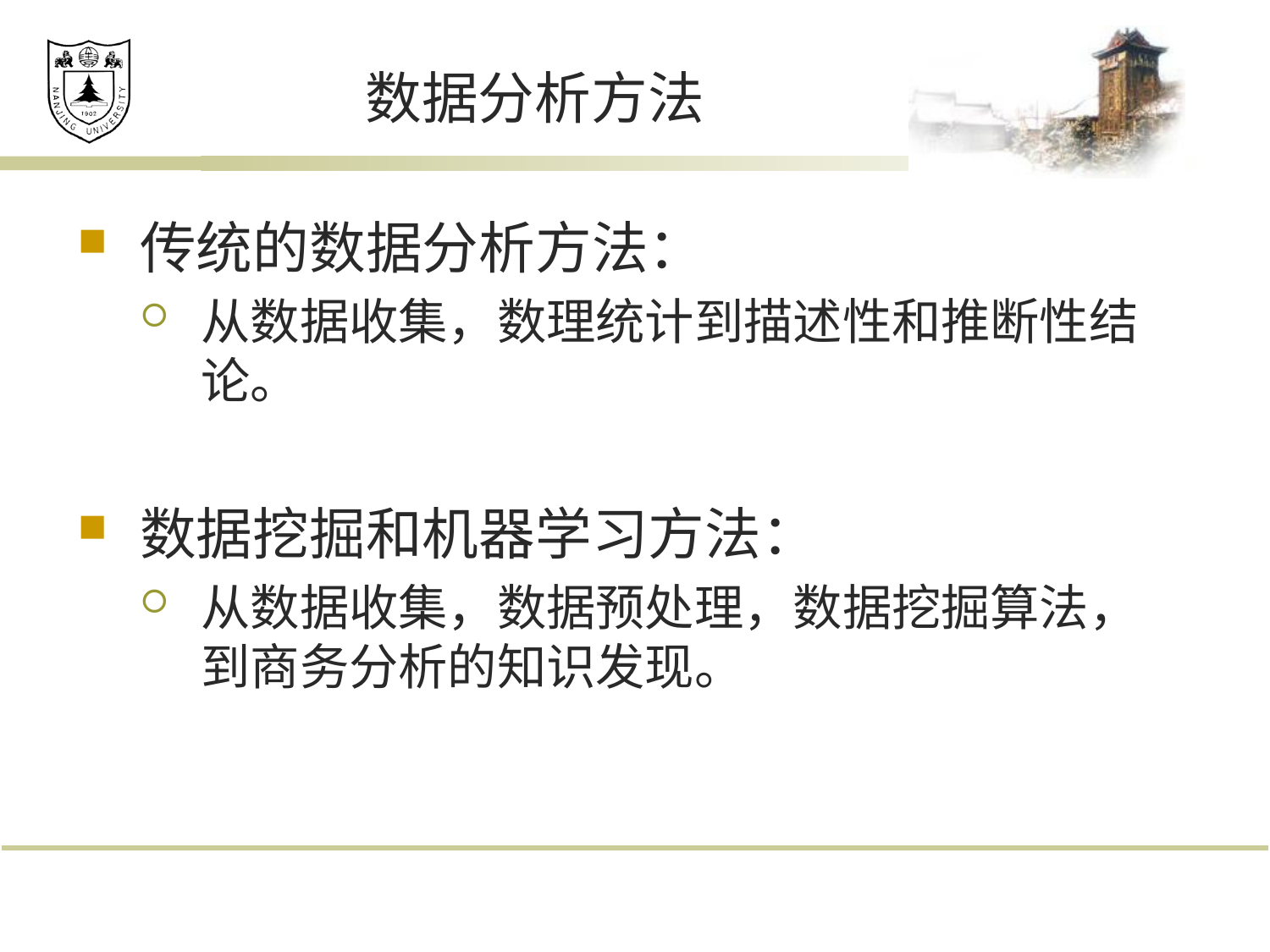

# 数据分析方法
传统的数据分析方法：
从数据收集，数理统计到描述性和推断性结论。

数据挖掘和机器学习方法：
从数据收集，数据预处理，数据挖掘算法，到商务分析的知识发现。